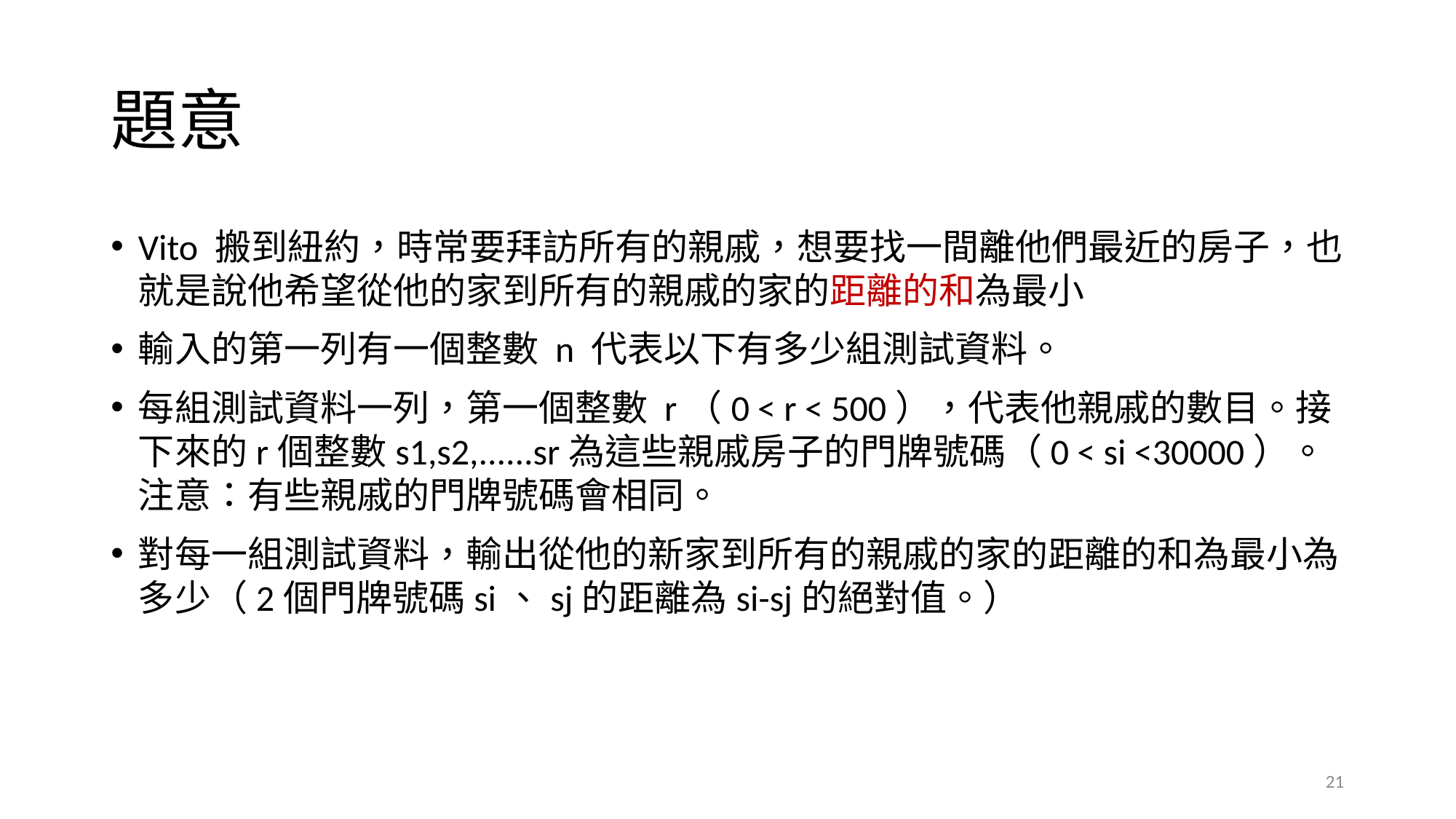

# 題意
Vito 搬到紐約，時常要拜訪所有的親戚，想要找一間離他們最近的房子，也就是說他希望從他的家到所有的親戚的家的距離的和為最小
輸入的第一列有一個整數 n 代表以下有多少組測試資料。
每組測試資料一列，第一個整數 r（0 < r < 500），代表他親戚的數目。接下來的r個整數s1,s2,......sr為這些親戚房子的門牌號碼（0 < si <30000）。注意：有些親戚的門牌號碼會相同。
對每一組測試資料，輸出從他的新家到所有的親戚的家的距離的和為最小為多少（2個門牌號碼si、sj的距離為si-sj的絕對值。）

21